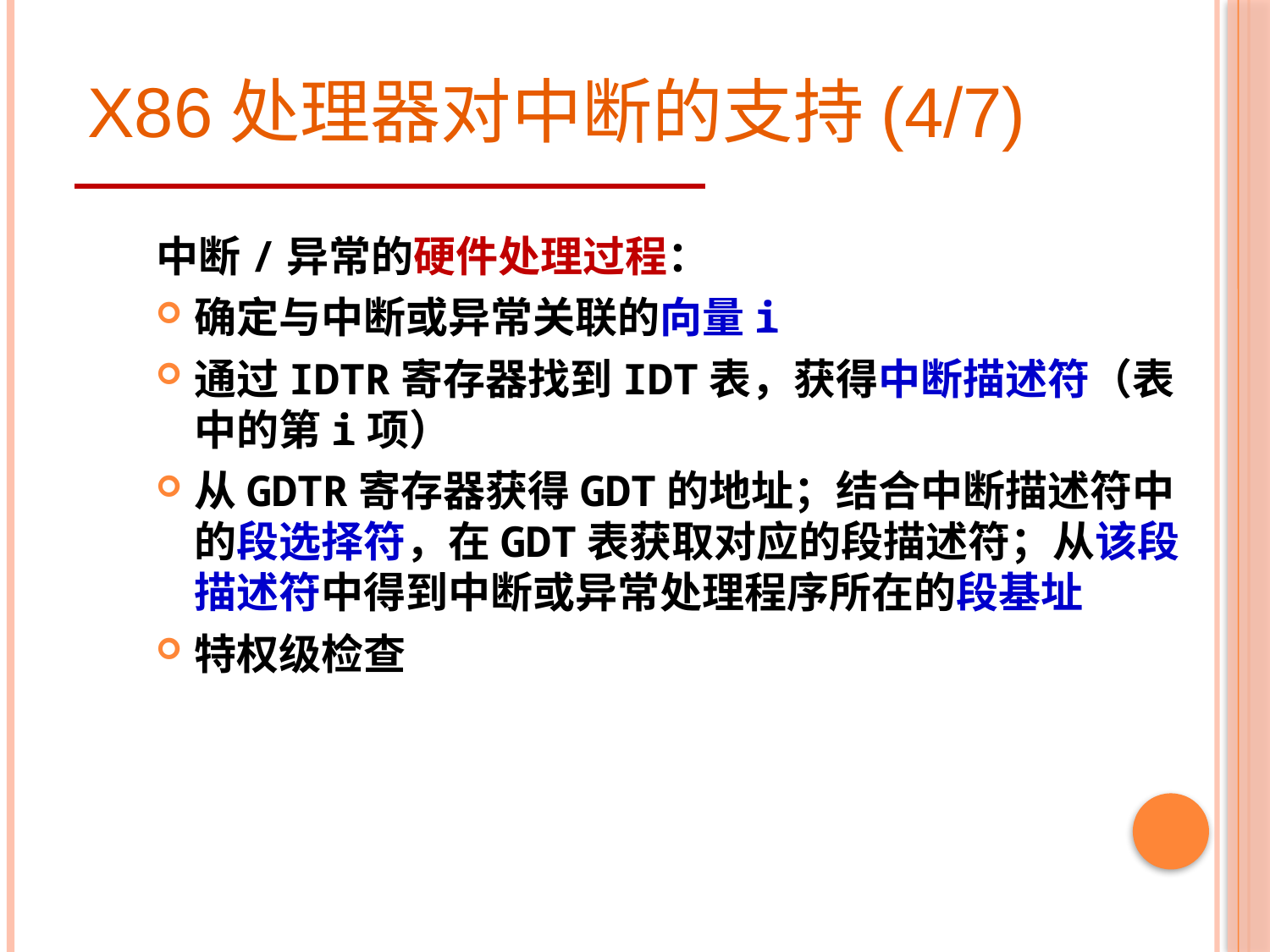

# X86处理器对中断的支持(4/7)
中断/异常的硬件处理过程：
确定与中断或异常关联的向量i
通过IDTR寄存器找到IDT表，获得中断描述符（表中的第i项）
从GDTR寄存器获得GDT的地址；结合中断描述符中的段选择符，在GDT表获取对应的段描述符；从该段描述符中得到中断或异常处理程序所在的段基址
特权级检查